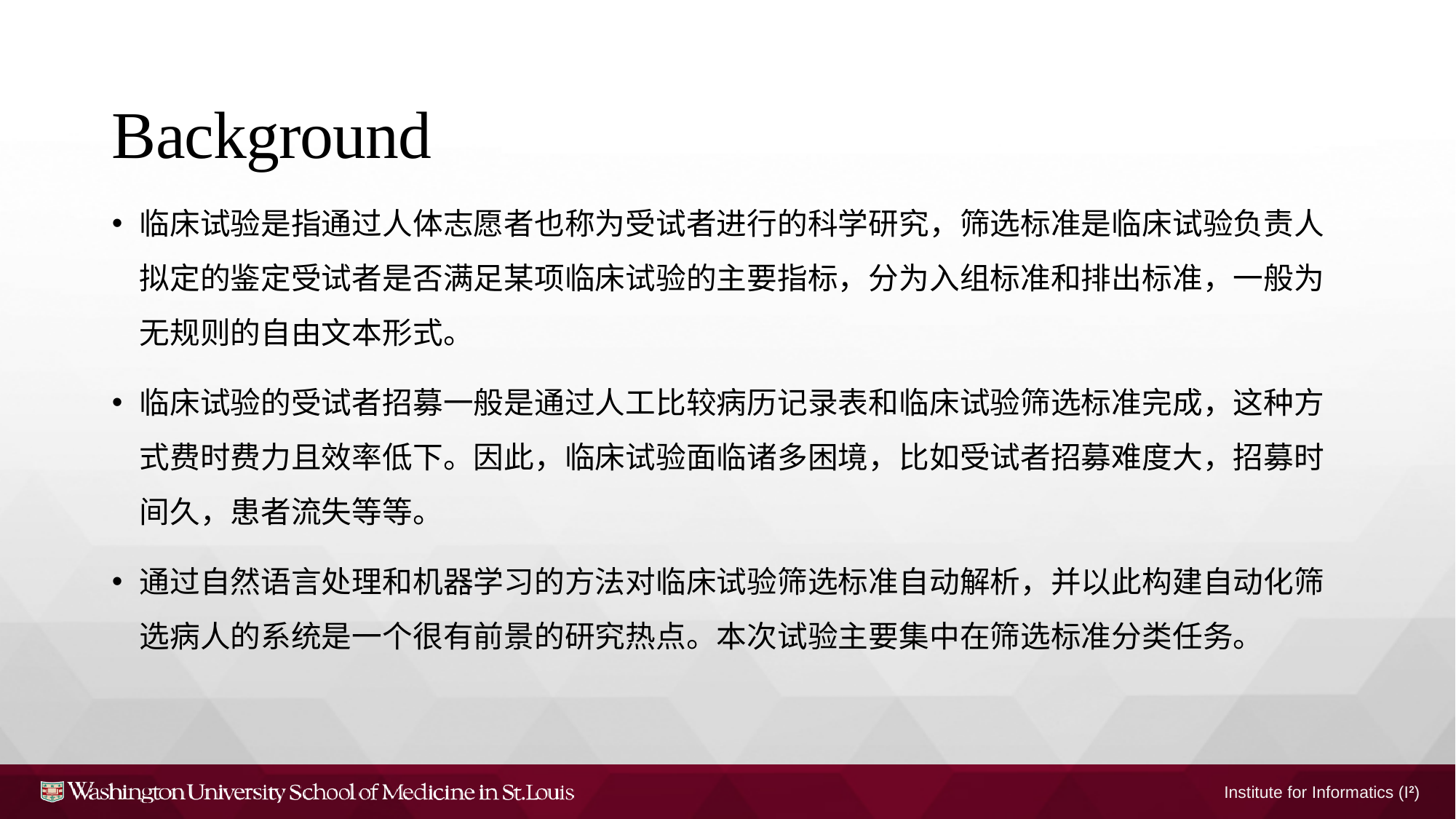

# Background
临床试验是指通过人体志愿者也称为受试者进行的科学研究，筛选标准是临床试验负责人拟定的鉴定受试者是否满足某项临床试验的主要指标，分为入组标准和排出标准，一般为无规则的自由文本形式。
临床试验的受试者招募一般是通过人工比较病历记录表和临床试验筛选标准完成，这种方式费时费力且效率低下。因此，临床试验面临诸多困境，比如受试者招募难度大，招募时间久，患者流失等等。
通过自然语言处理和机器学习的方法对临床试验筛选标准自动解析，并以此构建自动化筛选病人的系统是一个很有前景的研究热点。本次试验主要集中在筛选标准分类任务。